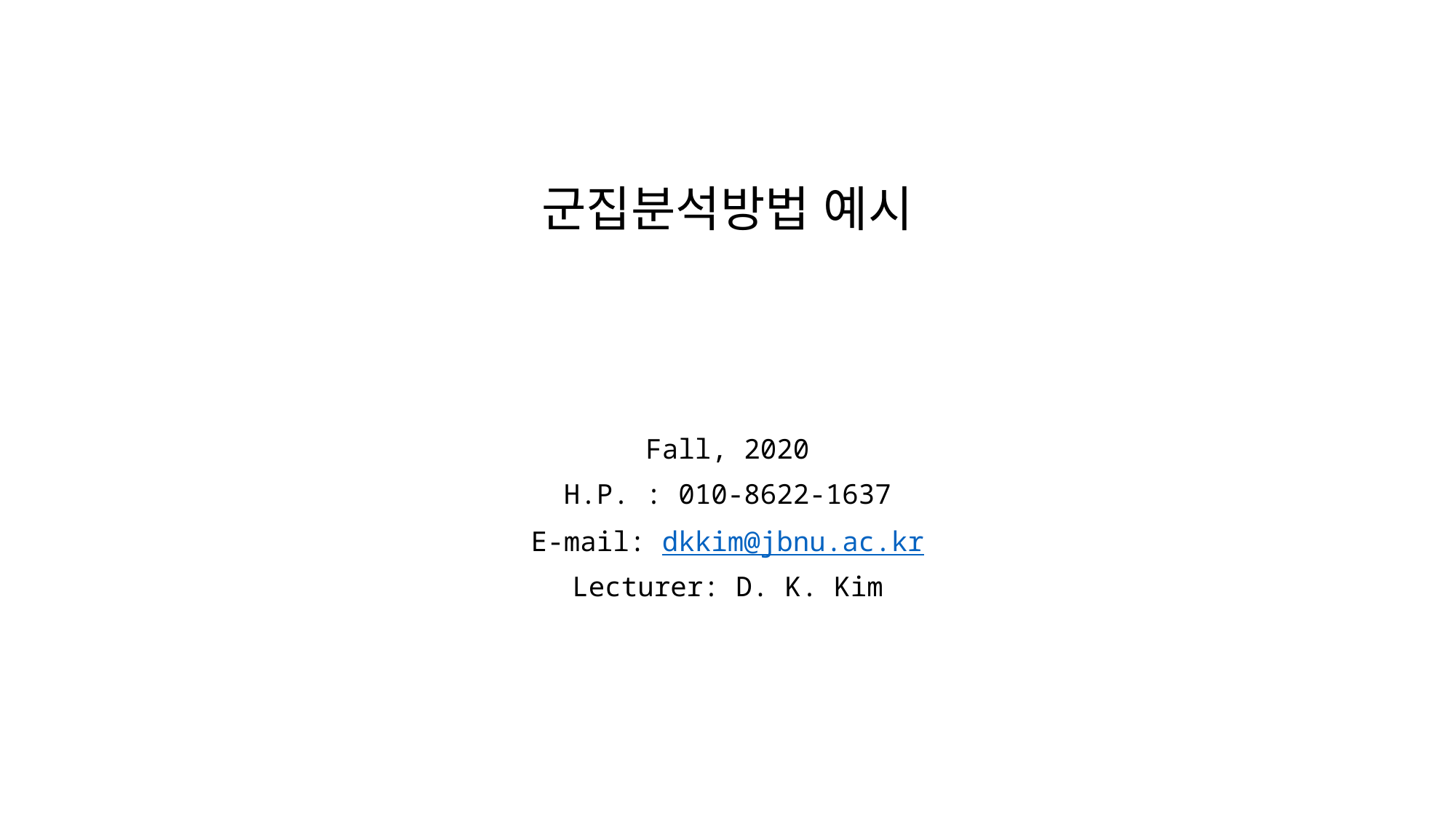

# 군집분석방법 예시
Fall, 2020
H.P. : 010-8622-1637
E-mail: dkkim@jbnu.ac.kr
Lecturer: D. K. Kim